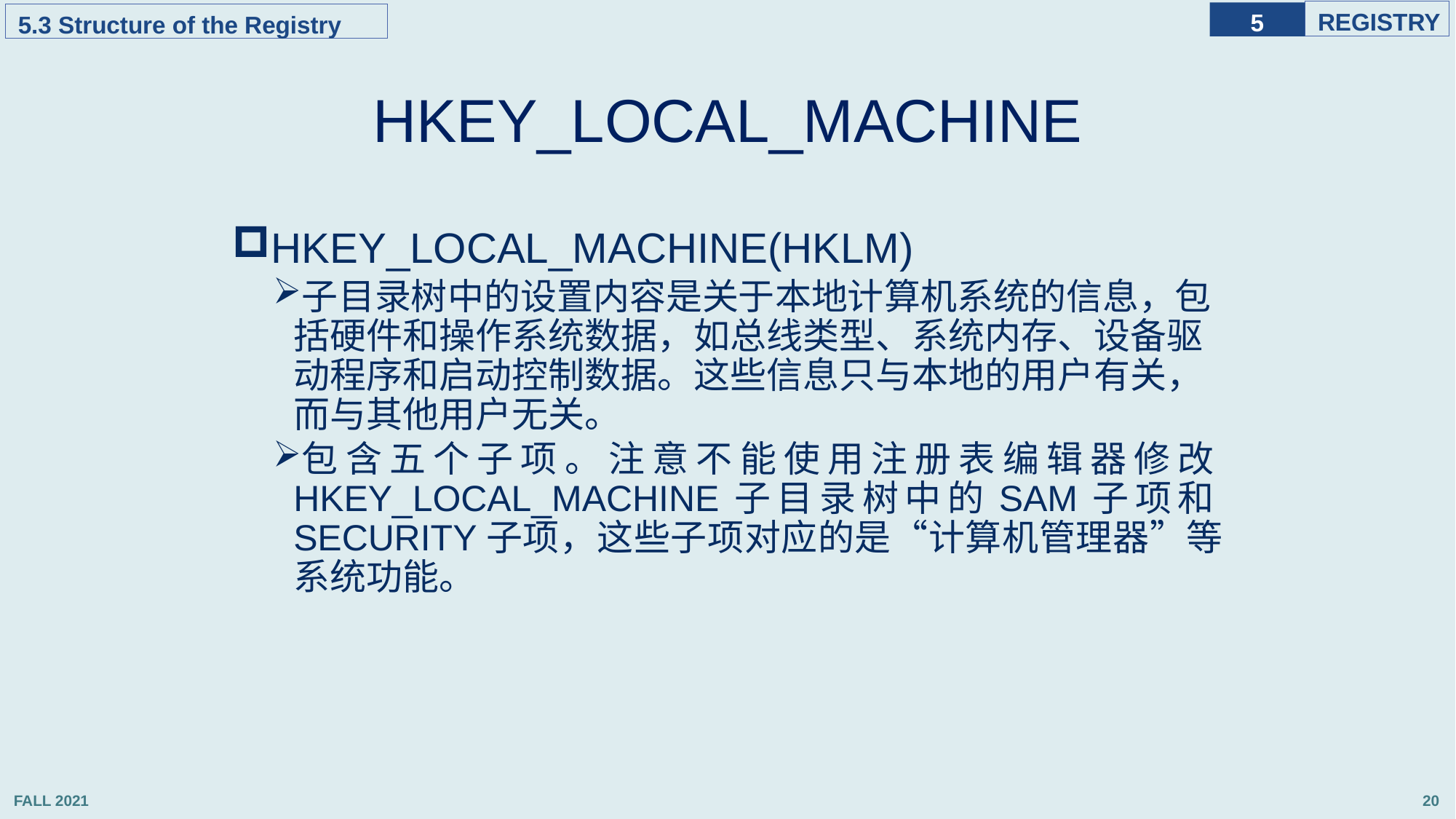

HKEY_LOCAL_MACHINE
HKEY_LOCAL_MACHINE(HKLM)
子目录树中的设置内容是关于本地计算机系统的信息，包括硬件和操作系统数据，如总线类型、系统内存、设备驱动程序和启动控制数据。这些信息只与本地的用户有关，而与其他用户无关。
包含五个子项。注意不能使用注册表编辑器修改HKEY_LOCAL_MACHINE子目录树中的SAM子项和SECURITY子项，这些子项对应的是“计算机管理器”等系统功能。